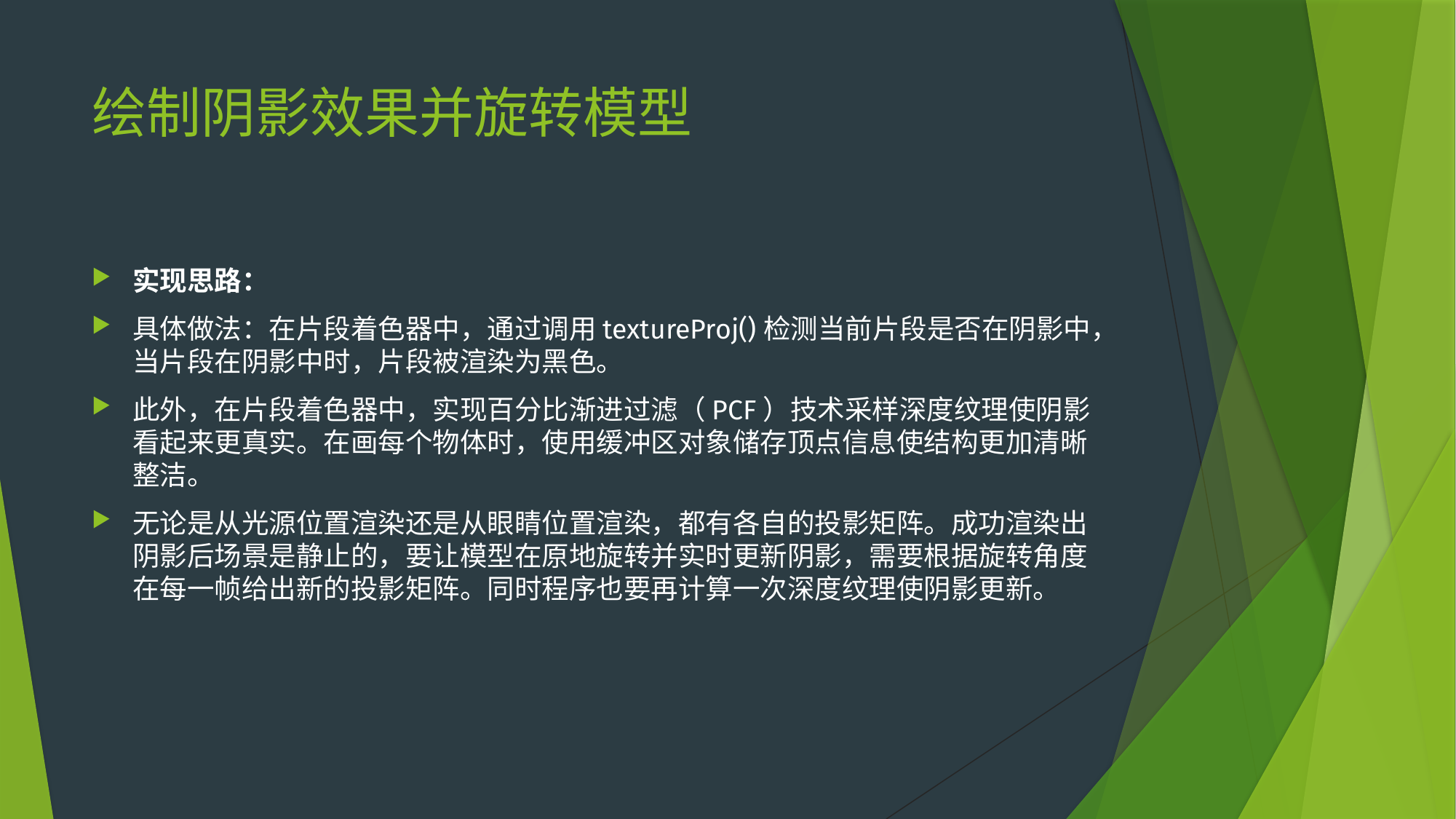

# 绘制阴影效果并旋转模型
实现思路：
具体做法：在片段着色器中，通过调用textureProj()检测当前片段是否在阴影中，当片段在阴影中时，片段被渲染为黑色。
此外，在片段着色器中，实现百分比渐进过滤（PCF）技术采样深度纹理使阴影看起来更真实。在画每个物体时，使用缓冲区对象储存顶点信息使结构更加清晰整洁。
无论是从光源位置渲染还是从眼睛位置渲染，都有各自的投影矩阵。成功渲染出阴影后场景是静止的，要让模型在原地旋转并实时更新阴影，需要根据旋转角度在每一帧给出新的投影矩阵。同时程序也要再计算一次深度纹理使阴影更新。